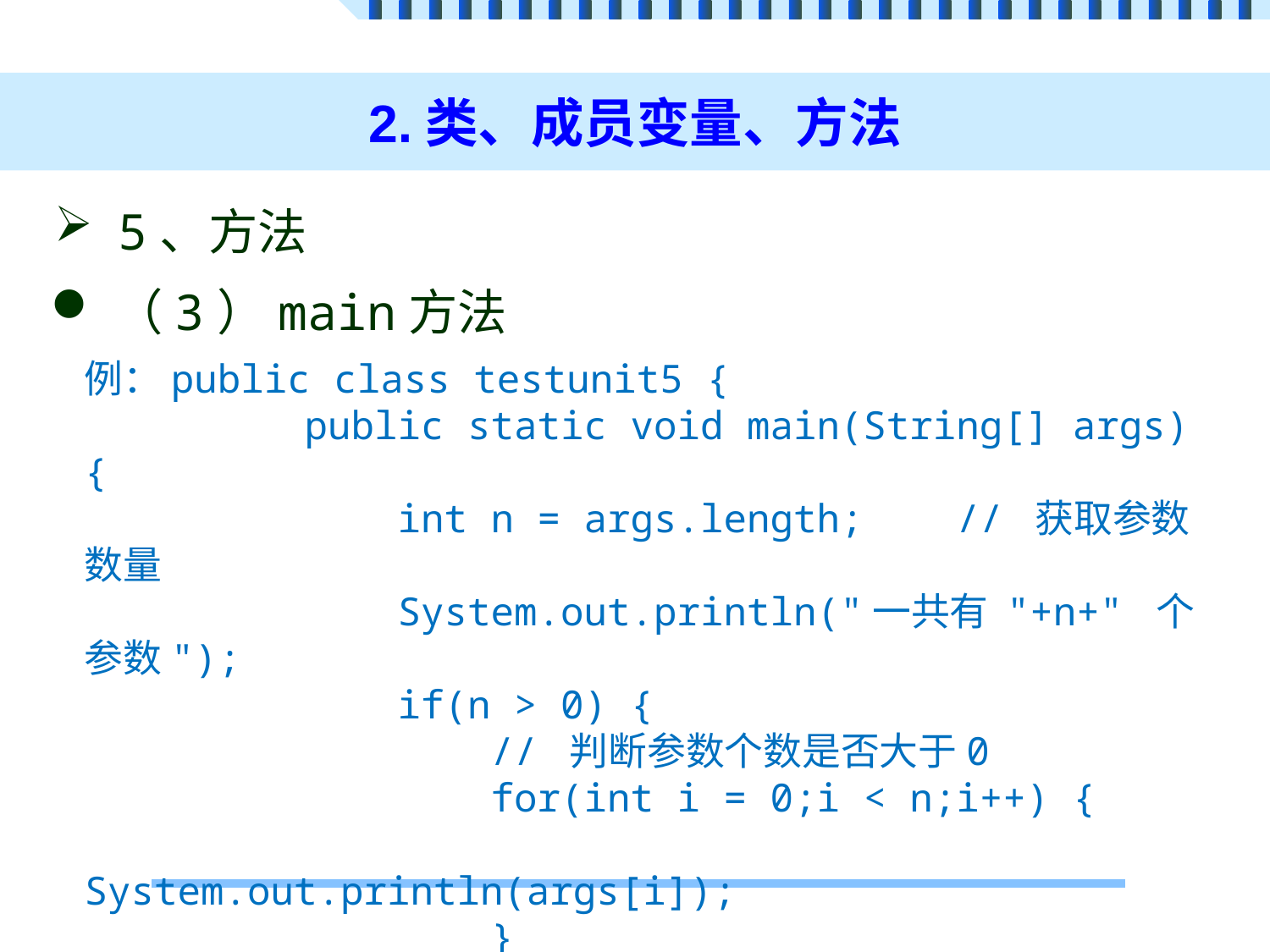

# 2.类、成员变量、方法
5、方法
（3）main方法
例：public class testunit5 {
	    public static void main(String[] args) {
	        int n = args.length;    // 获取参数数量
	        System.out.println("一共有 "+n+" 个参数");
	        if(n > 0) {
	            // 判断参数个数是否大于0
	            for(int i = 0;i < n;i++) {
	                System.out.println(args[i]);
	            }
	        }
	    }
	}